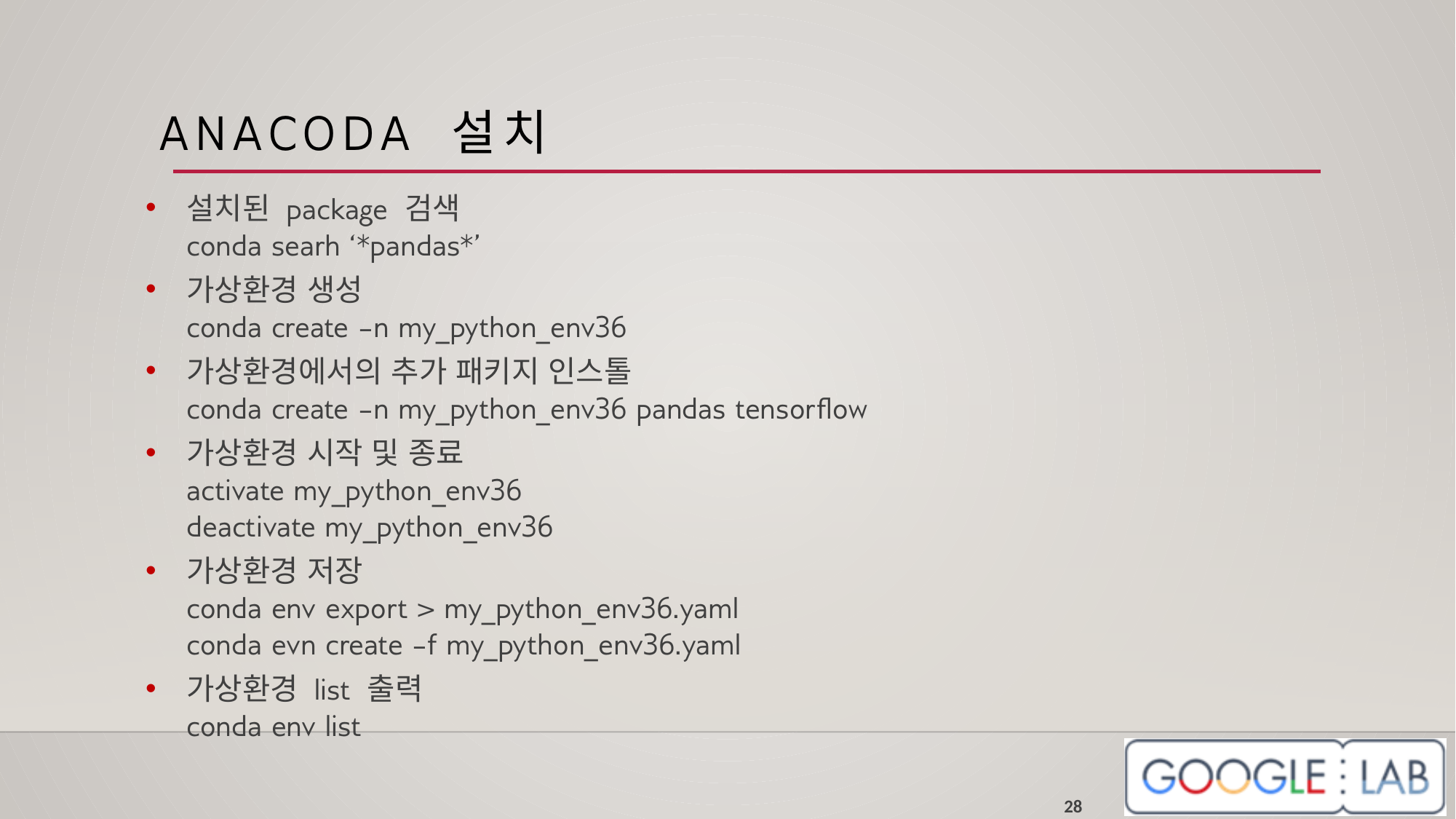

# Anacoda 설치
설치된 package 검색
conda searh ‘*pandas*’
가상환경 생성
conda create –n my_python_env36
가상환경에서의 추가 패키지 인스톨
conda create –n my_python_env36 pandas tensorflow
가상환경 시작 및 종료
activate my_python_env36
deactivate my_python_env36
가상환경 저장
conda env export > my_python_env36.yaml
conda evn create –f my_python_env36.yaml
가상환경 list 출력
conda env list

28